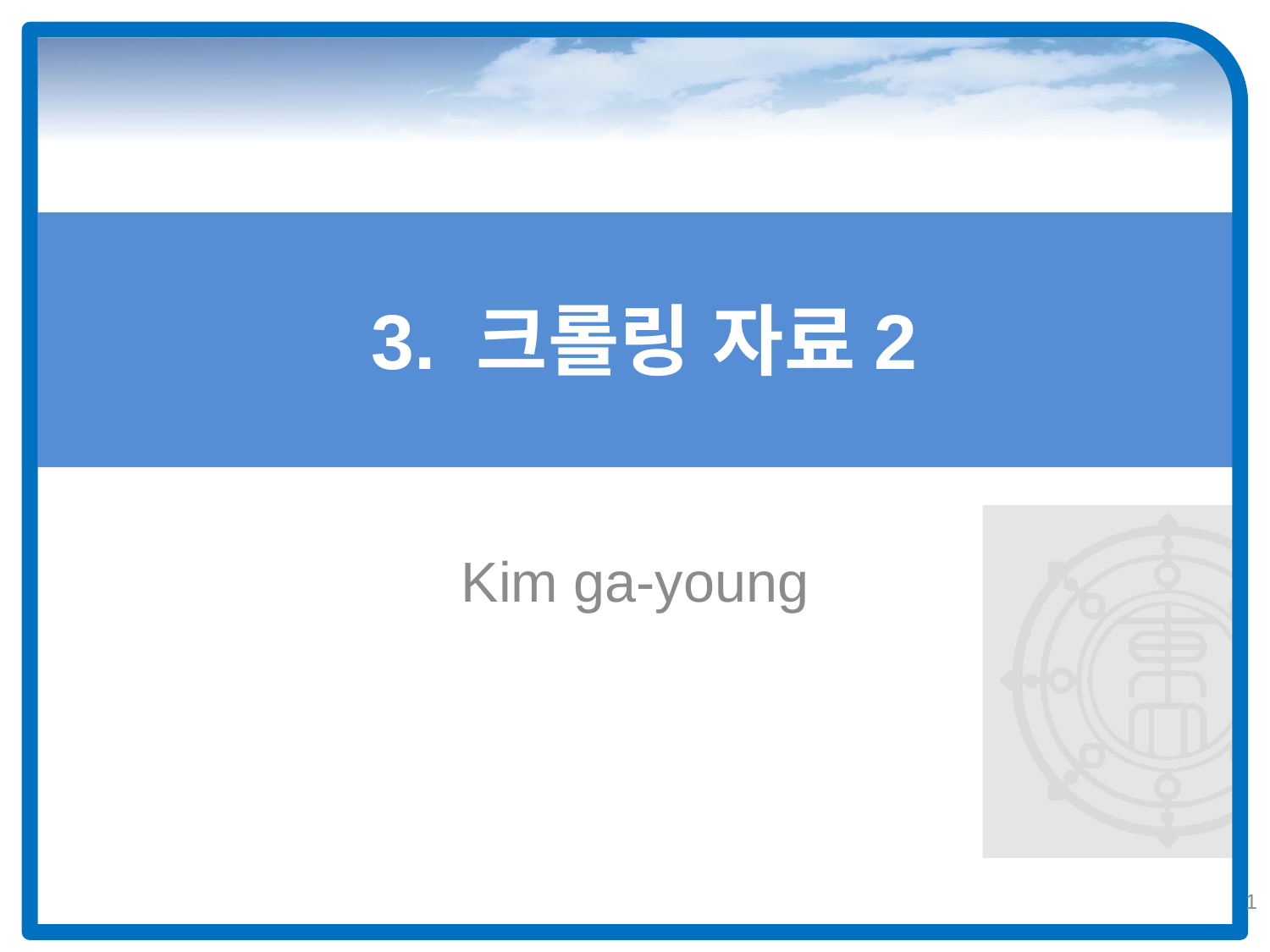

# 3. 크롤링 자료2
Kim ga-young
1